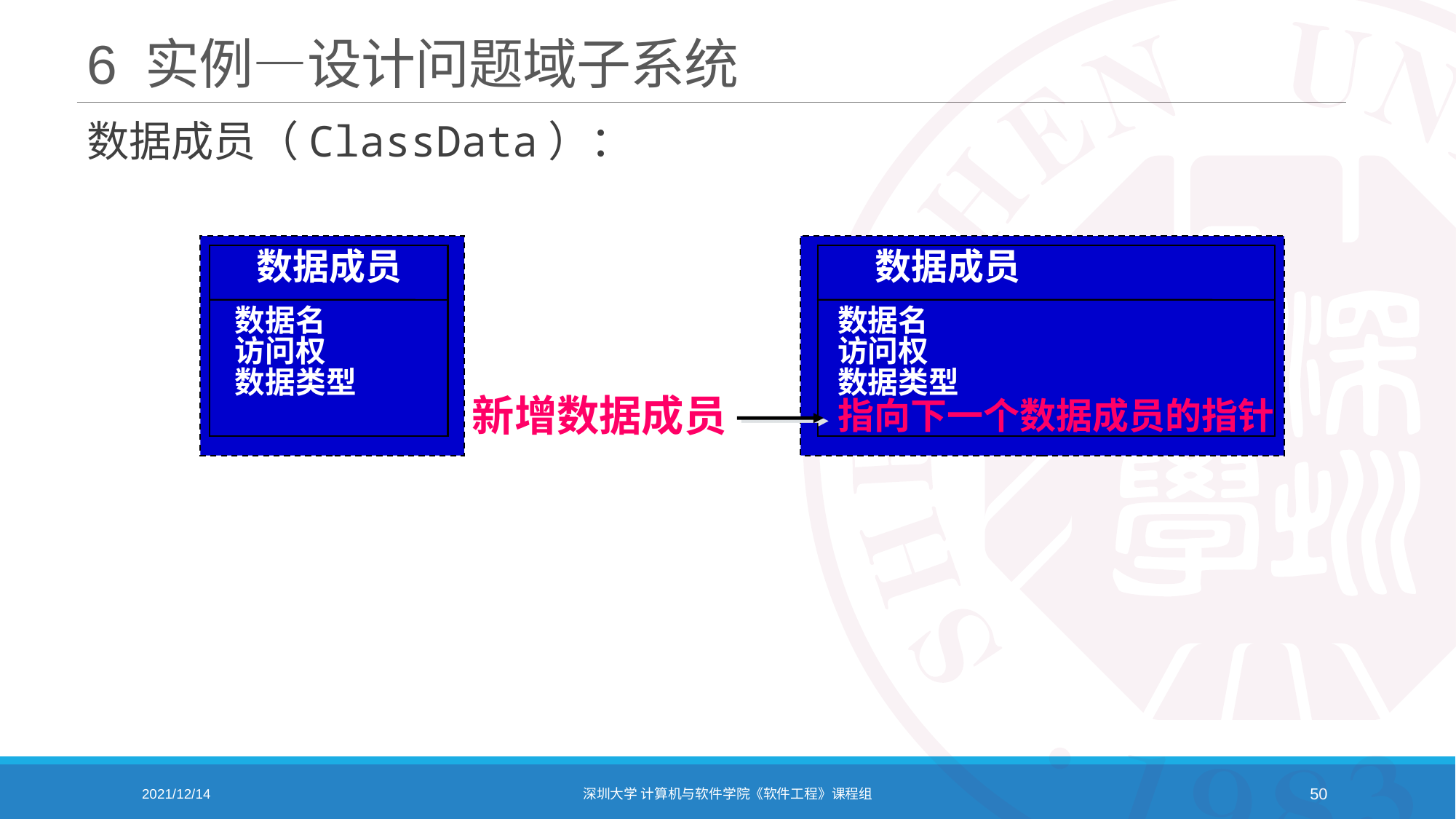

# 6 实例—设计问题域子系统
数据成员（ClassData）：

数据成员
数据成员

数据名
访问权
数据类型
数据名
访问权
数据类型
指向下一个数据成员的指针
新增数据成员

2021/12/14
深圳大学 计算机与软件学院《软件工程》课程组
50